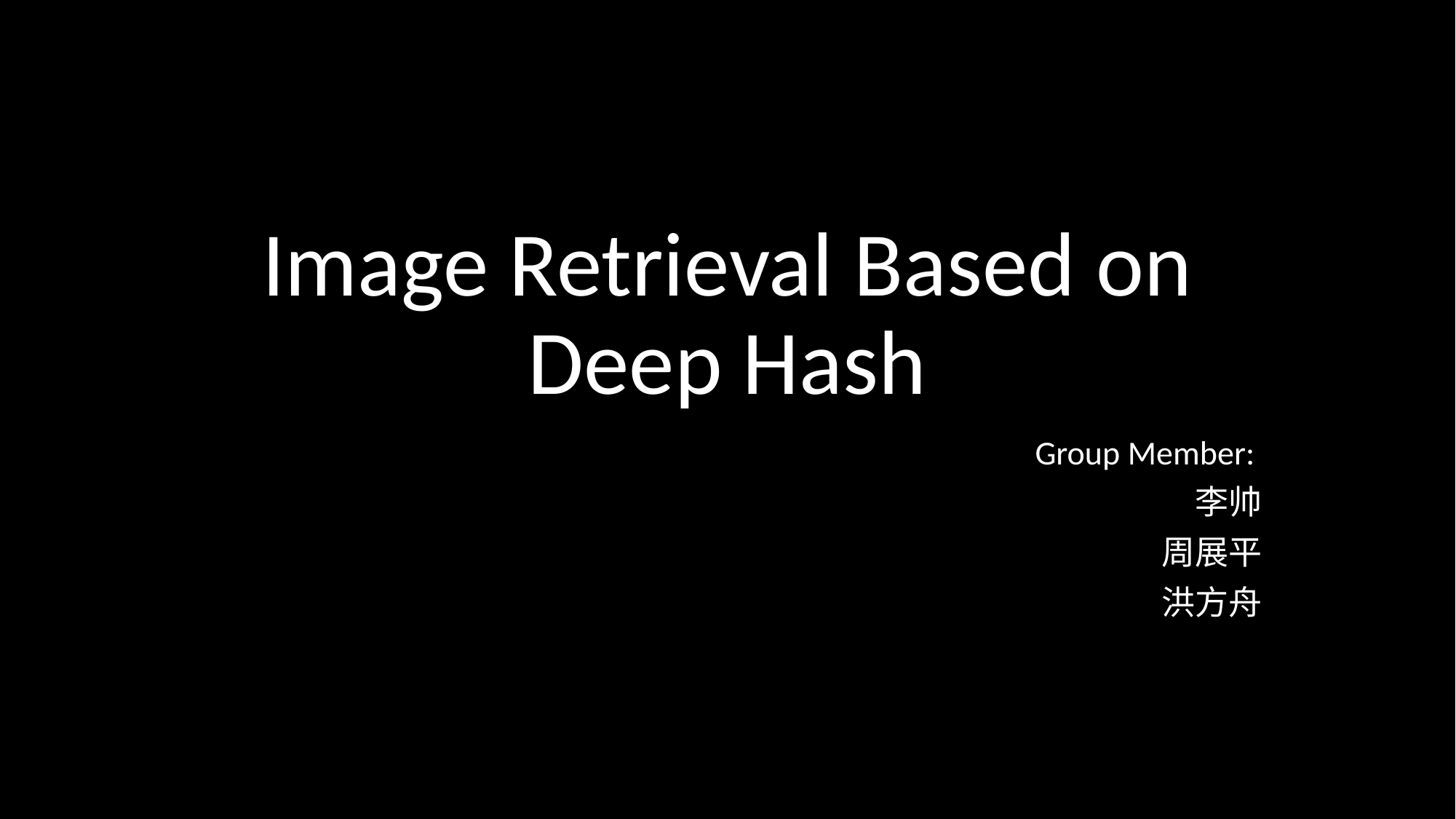

# Image Retrieval Based on Deep Hash
Group Member:
李帅
周展平
洪方舟